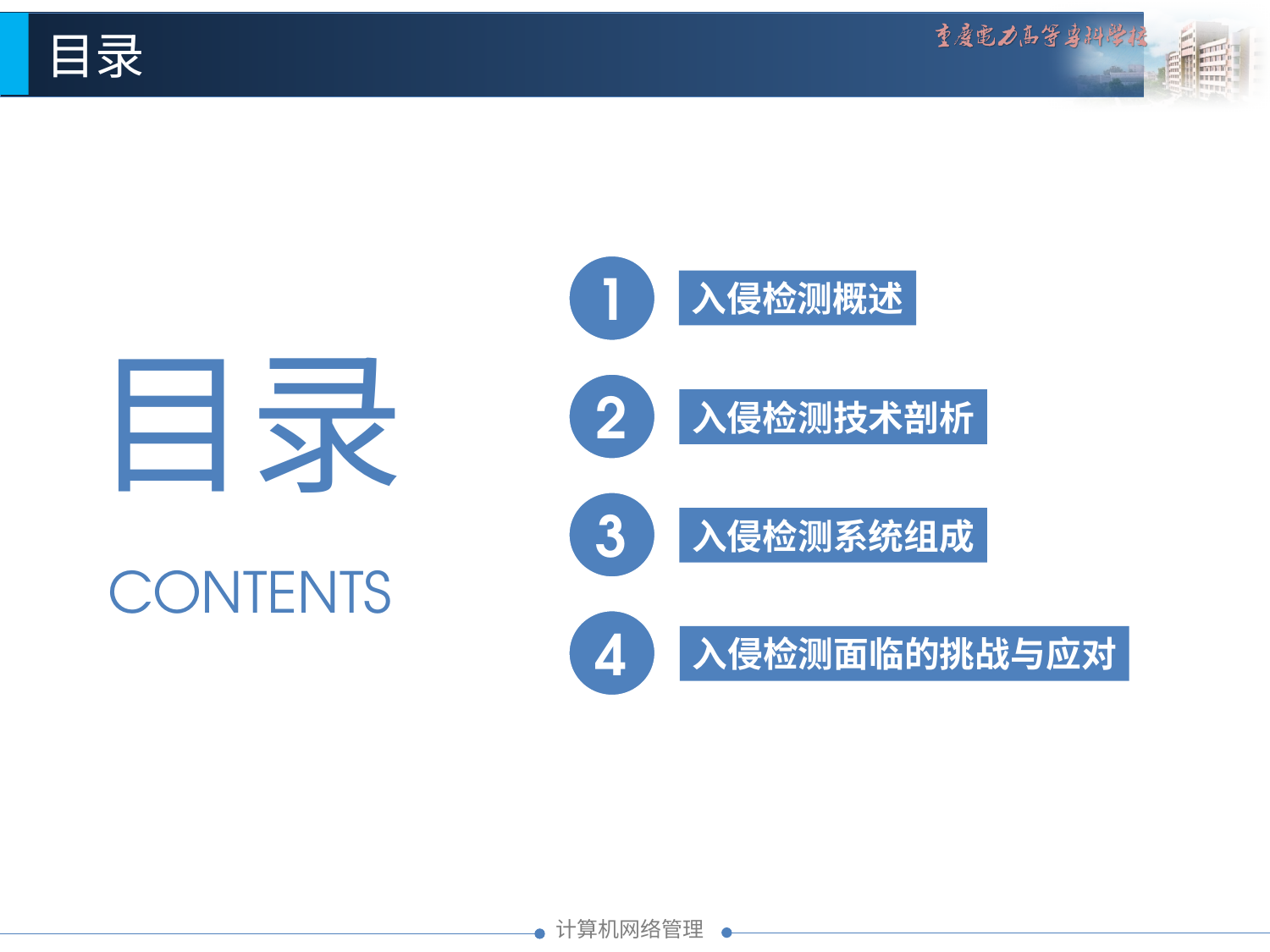

目录
1
入侵检测概述
目录
2
入侵检测技术剖析
3
入侵检测系统组成
CONTENTS
4
入侵检测面临的挑战与应对